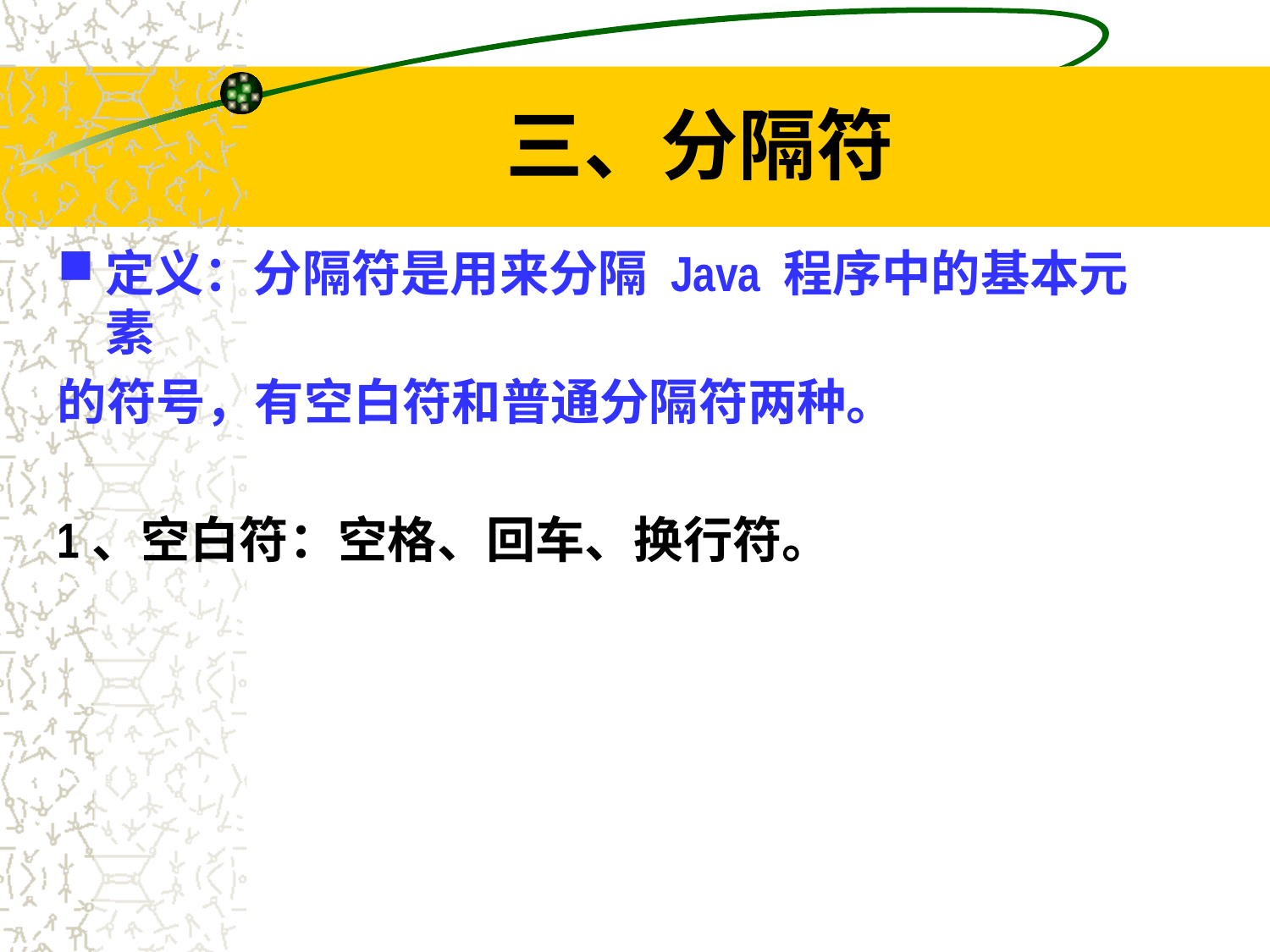

# 三、分隔符
定义：分隔符是用来分隔 Java 程序中的基本元素
的符号，有空白符和普通分隔符两种。

1、空白符：空格、回车、换行符。

6